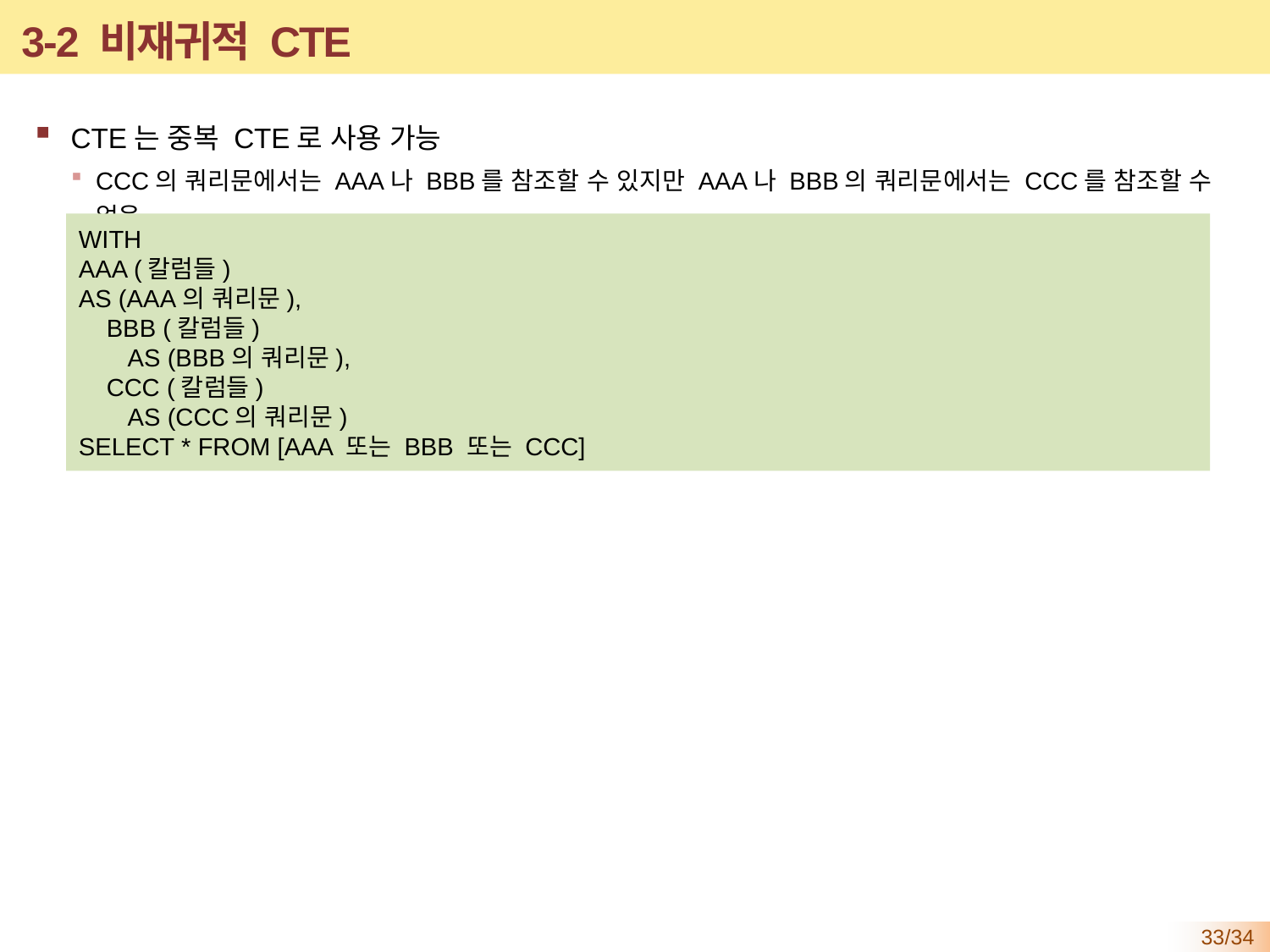

# 3-2 비재귀적 CTE
CTE는 중복 CTE로 사용 가능
CCC의 쿼리문에서는 AAA나 BBB를 참조할 수 있지만 AAA나 BBB의 쿼리문에서는 CCC를 참조할 수 없음
WITH
AAA (칼럼들)
AS (AAA의 쿼리문),
    BBB (칼럼들)
       AS (BBB의 쿼리문),
    CCC (칼럼들)
       AS (CCC의 쿼리문)
SELECT * FROM [AAA 또는 BBB 또는 CCC]